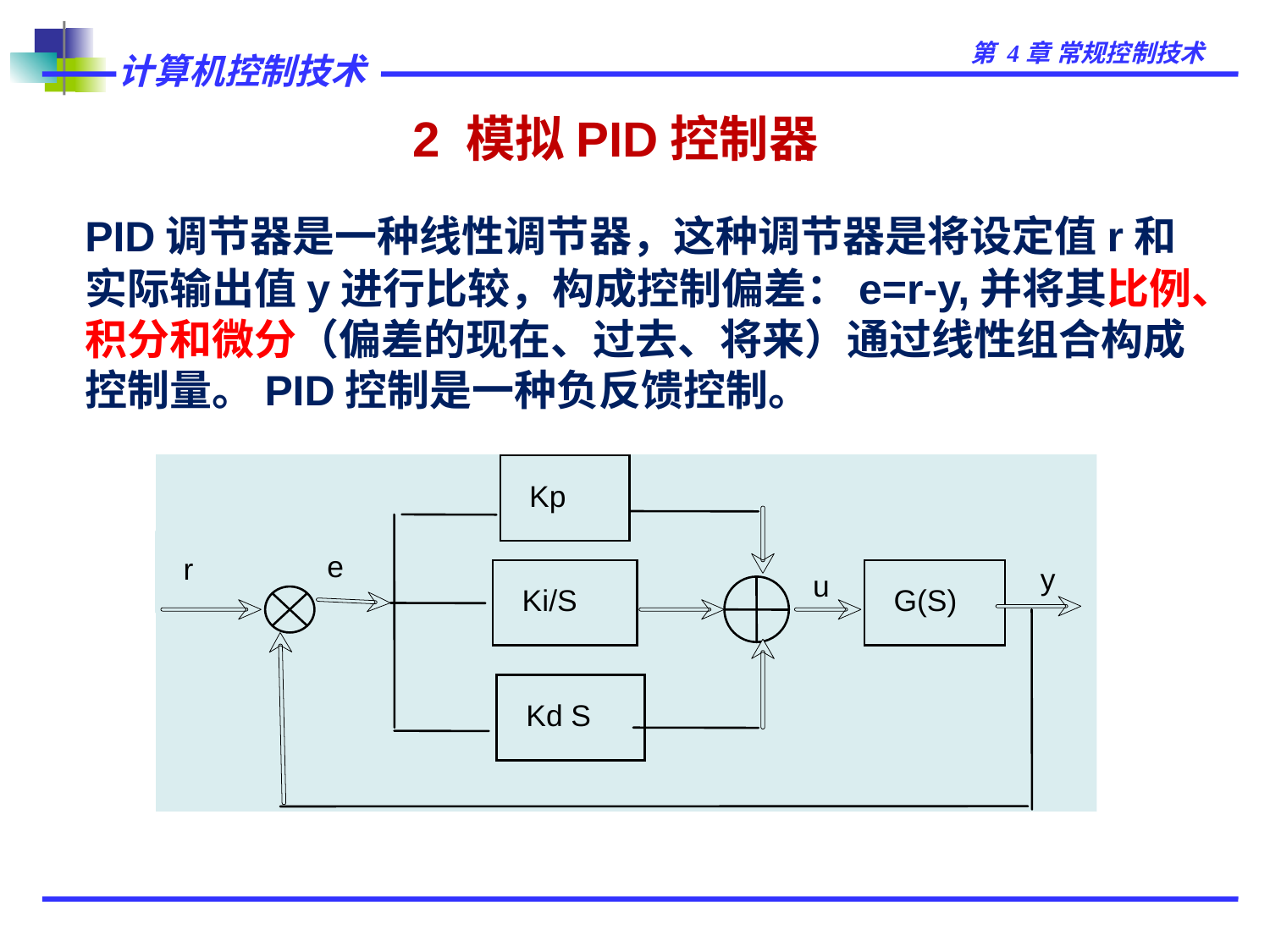

# 2 模拟PID控制器
	PID调节器是一种线性调节器，这种调节器是将设定值r和实际输出值y进行比较，构成控制偏差：e=r-y,并将其比例、积分和微分（偏差的现在、过去、将来）通过线性组合构成控制量。PID控制是一种负反馈控制。

Kp

e

r

y

u

Ki/S

G(S)

Kd S